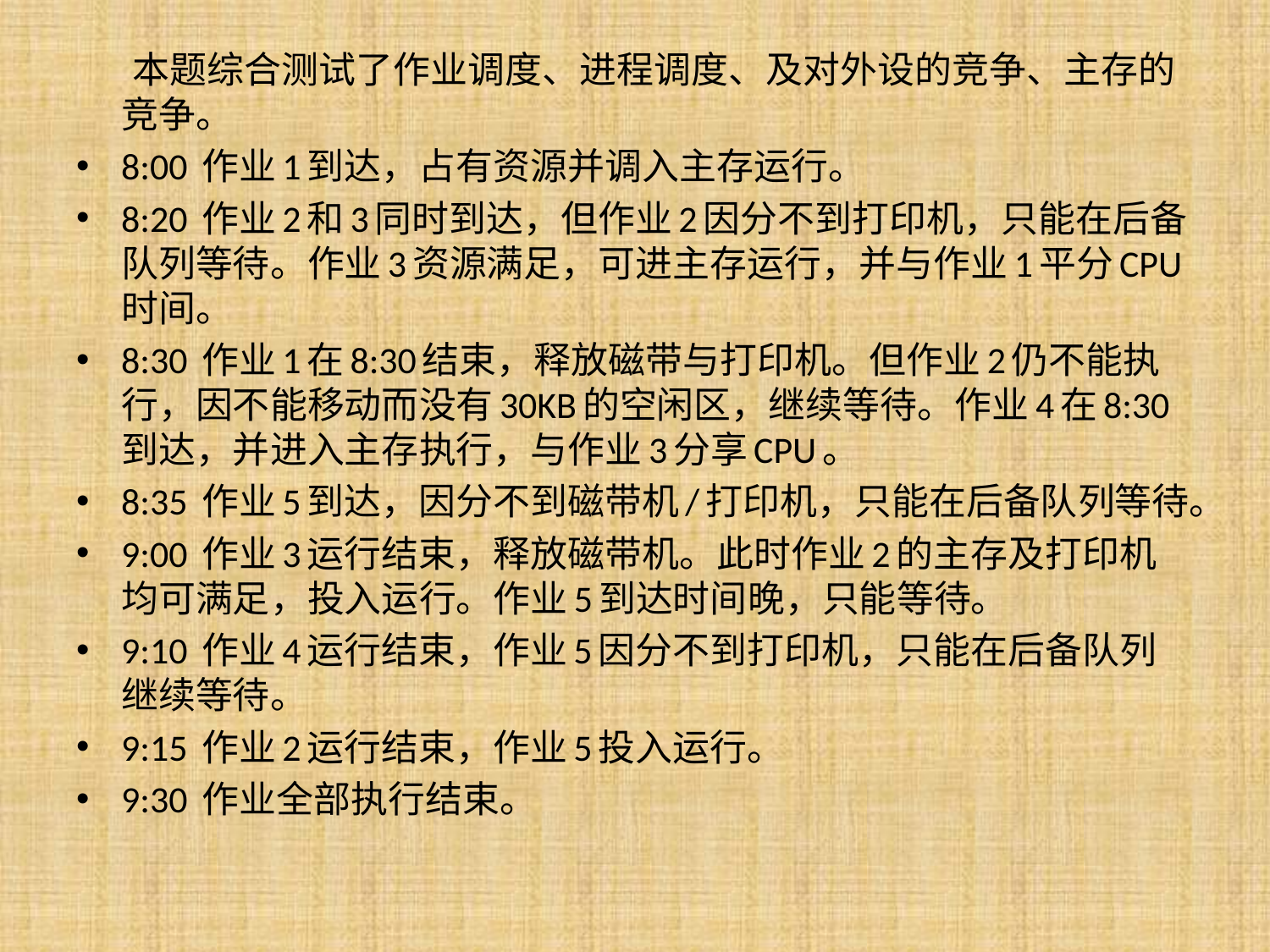

本题综合测试了作业调度、进程调度、及对外设的竞争、主存的竞争。
8:00 作业1到达，占有资源并调入主存运行。
8:20 作业2和3同时到达，但作业2因分不到打印机，只能在后备队列等待。作业3资源满足，可进主存运行，并与作业1平分CPU时间。
8:30 作业1在8:30结束，释放磁带与打印机。但作业2仍不能执行，因不能移动而没有30KB的空闲区，继续等待。作业4在8:30到达，并进入主存执行，与作业3分享CPU。
8:35 作业5到达，因分不到磁带机/打印机，只能在后备队列等待。
9:00 作业3运行结束，释放磁带机。此时作业2的主存及打印机均可满足，投入运行。作业5到达时间晚，只能等待。
9:10 作业4运行结束，作业5因分不到打印机，只能在后备队列继续等待。
9:15 作业2运行结束，作业5投入运行。
9:30 作业全部执行结束。